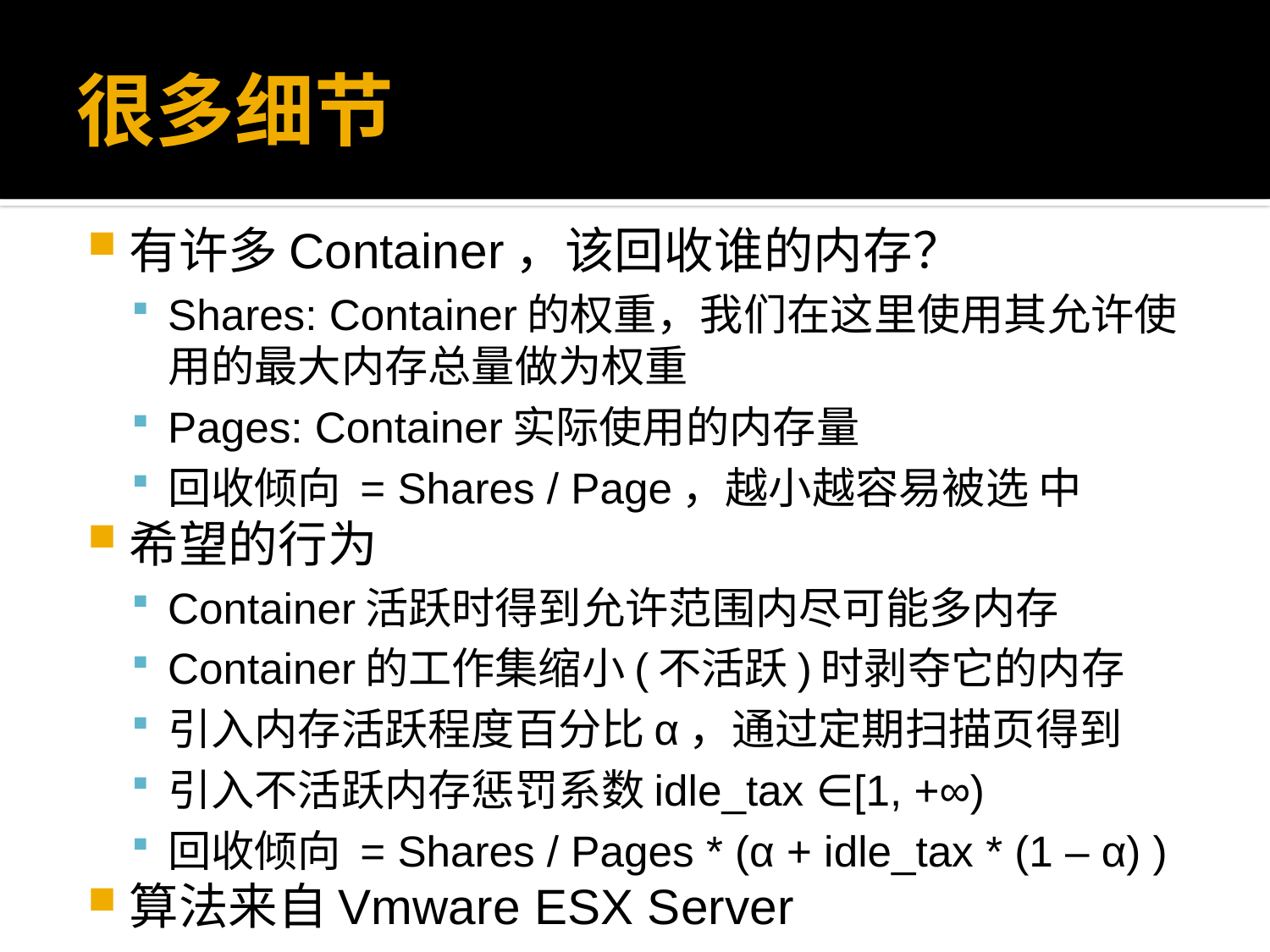

# 很多细节
有许多Container，该回收谁的内存？
Shares: Container的权重，我们在这里使用其允许使用的最大内存总量做为权重
Pages: Container实际使用的内存量
回收倾向 = Shares / Page，越小越容易被选 中
希望的行为
Container活跃时得到允许范围内尽可能多内存
Container的工作集缩小(不活跃)时剥夺它的内存
引入内存活跃程度百分比α，通过定期扫描页得到
引入不活跃内存惩罚系数idle_tax ∈[1, +∞)
回收倾向 = Shares / Pages * (α + idle_tax * (1 – α) )
算法来自Vmware ESX Server